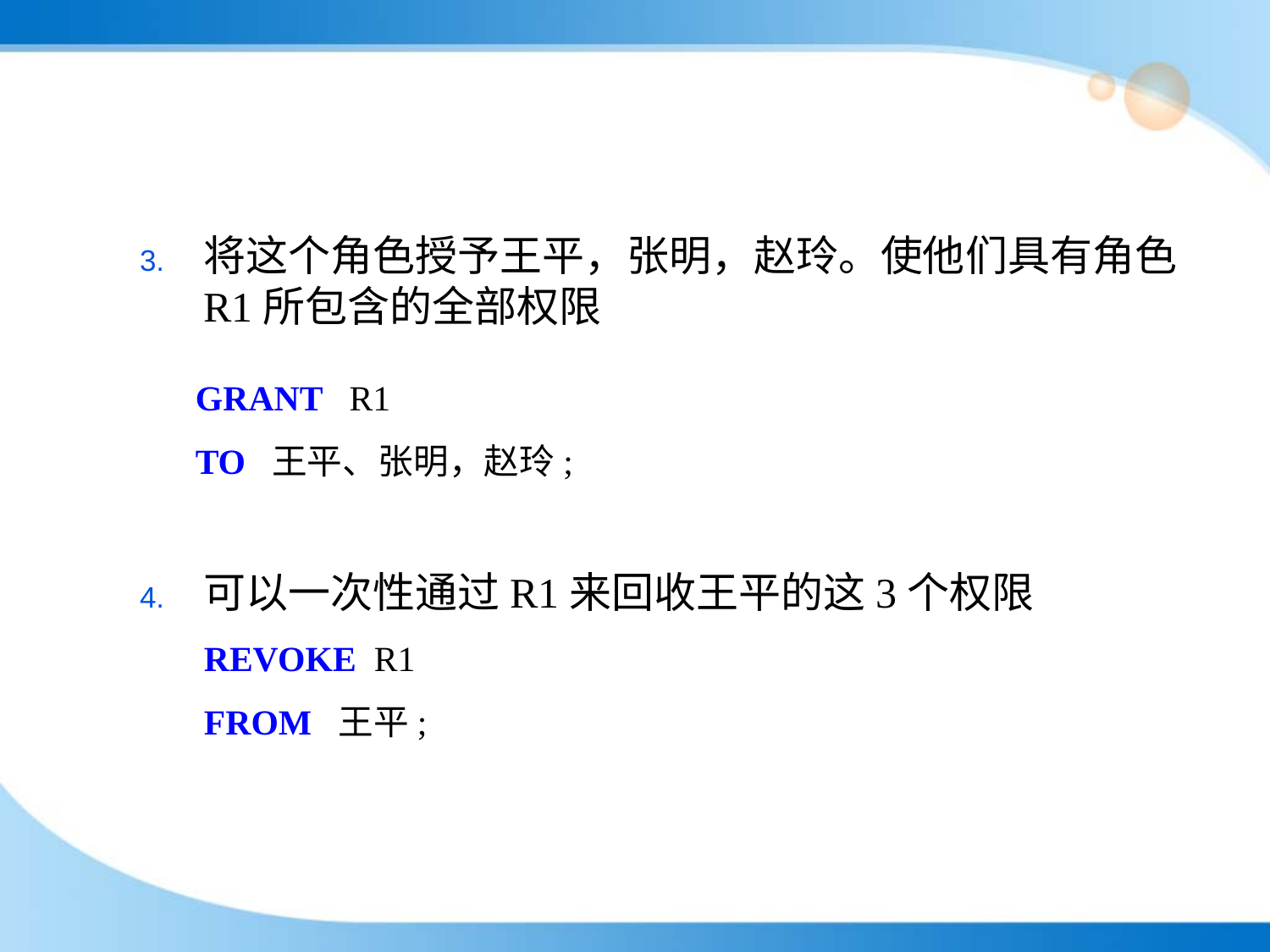

#
将这个角色授予王平，张明，赵玲。使他们具有角色R1所包含的全部权限

可以一次性通过R1来回收王平的这3个权限
GRANT   R1
TO  王平、张明，赵玲;
REVOKE  R1
FROM  王平;